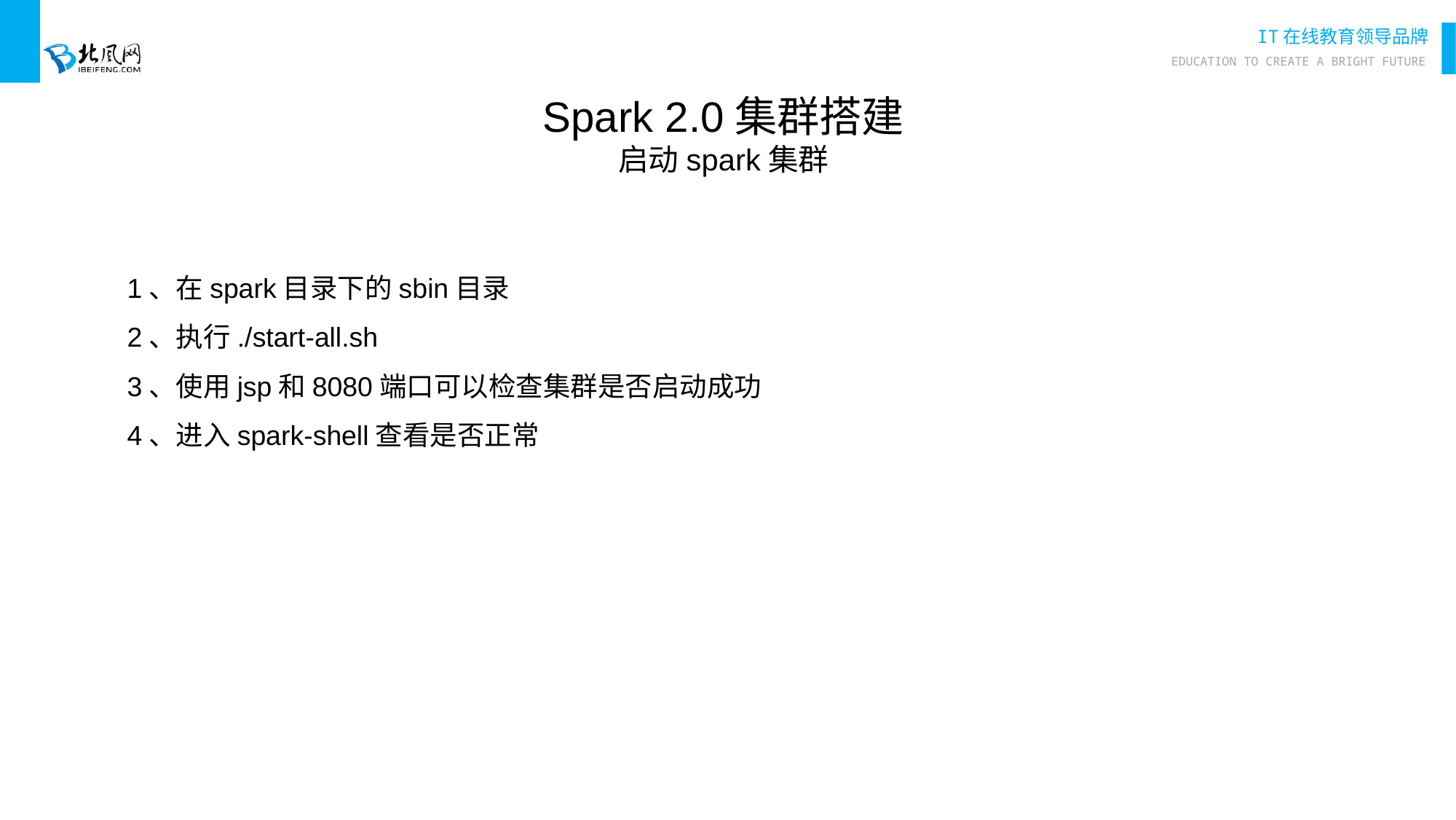

Spark 2.0集群搭建
启动spark集群
1、在spark目录下的sbin目录
2、执行./start-all.sh
3、使用jsp和8080端口可以检查集群是否启动成功
4、进入spark-shell查看是否正常